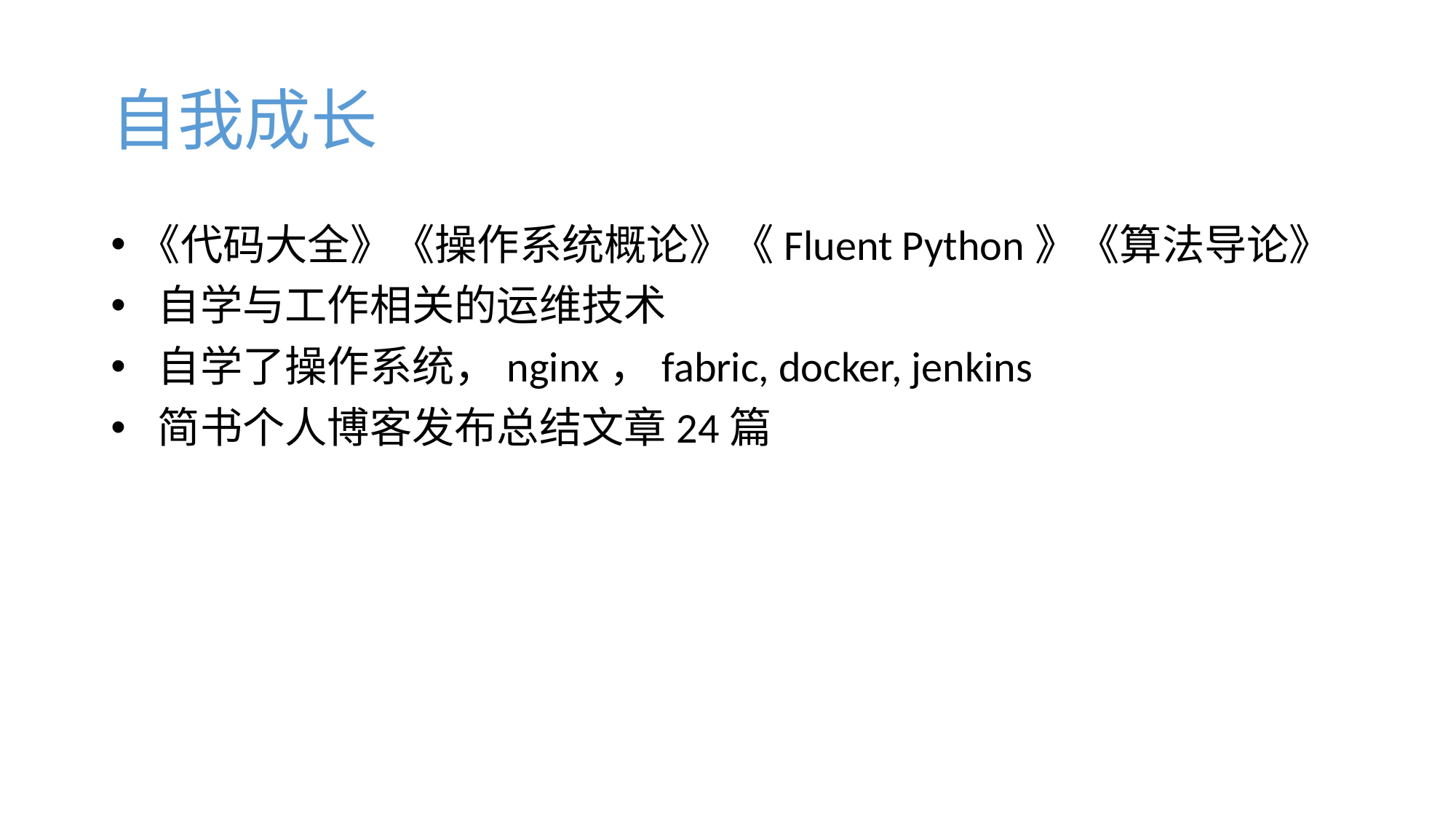

# 自我成长
《代码大全》《操作系统概论》《Fluent Python》《算法导论》
 自学与工作相关的运维技术
 自学了操作系统，nginx，fabric, docker, jenkins
 简书个人博客发布总结文章24篇